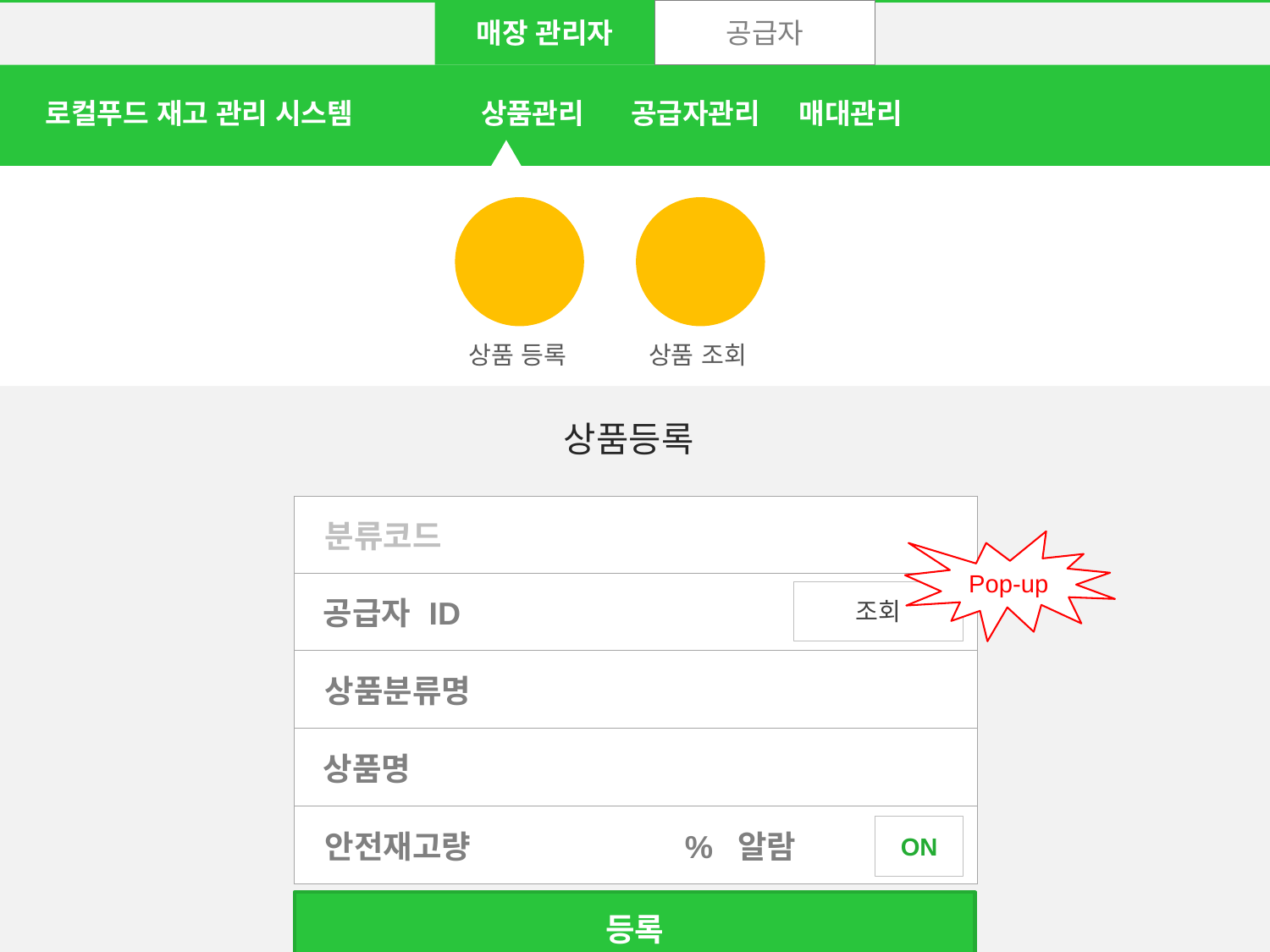

매장 관리자
공급자

로컬푸드 재고 관리 시스템
상품관리      공급자관리     매대관리

상품 등록
상품 조회
상품등록
| 분류코드 |
| --- |
| 공급자 ID |
| 상품분류명 |
| 상품명 |
| 안전재고량 % 알람 |
Pop-up
조회
ON
등록